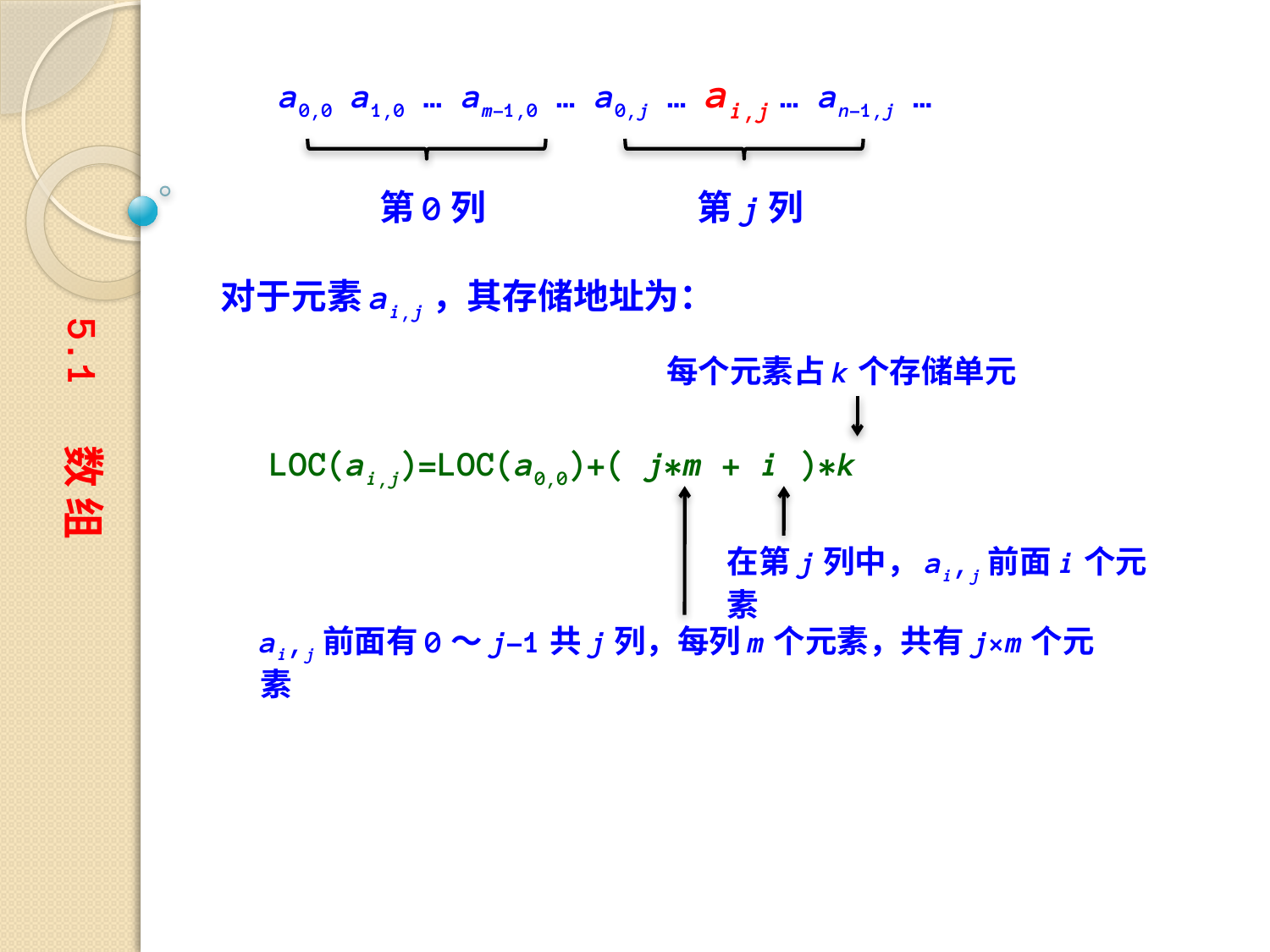

a0,0 a1,0 … am-1,0 … a0,j … ai,j … an-1,j …
第0列
第j列
对于元素ai,j，其存储地址为：
5.1  数 组
每个元素占k个存储单元

LOC(ai,j)=LOC(a0,0)+( j*m + i )*k

ai,j前面有0～j-1共j列，每列m个元素，共有j×m个元素
在第j列中，ai,j前面i个元素